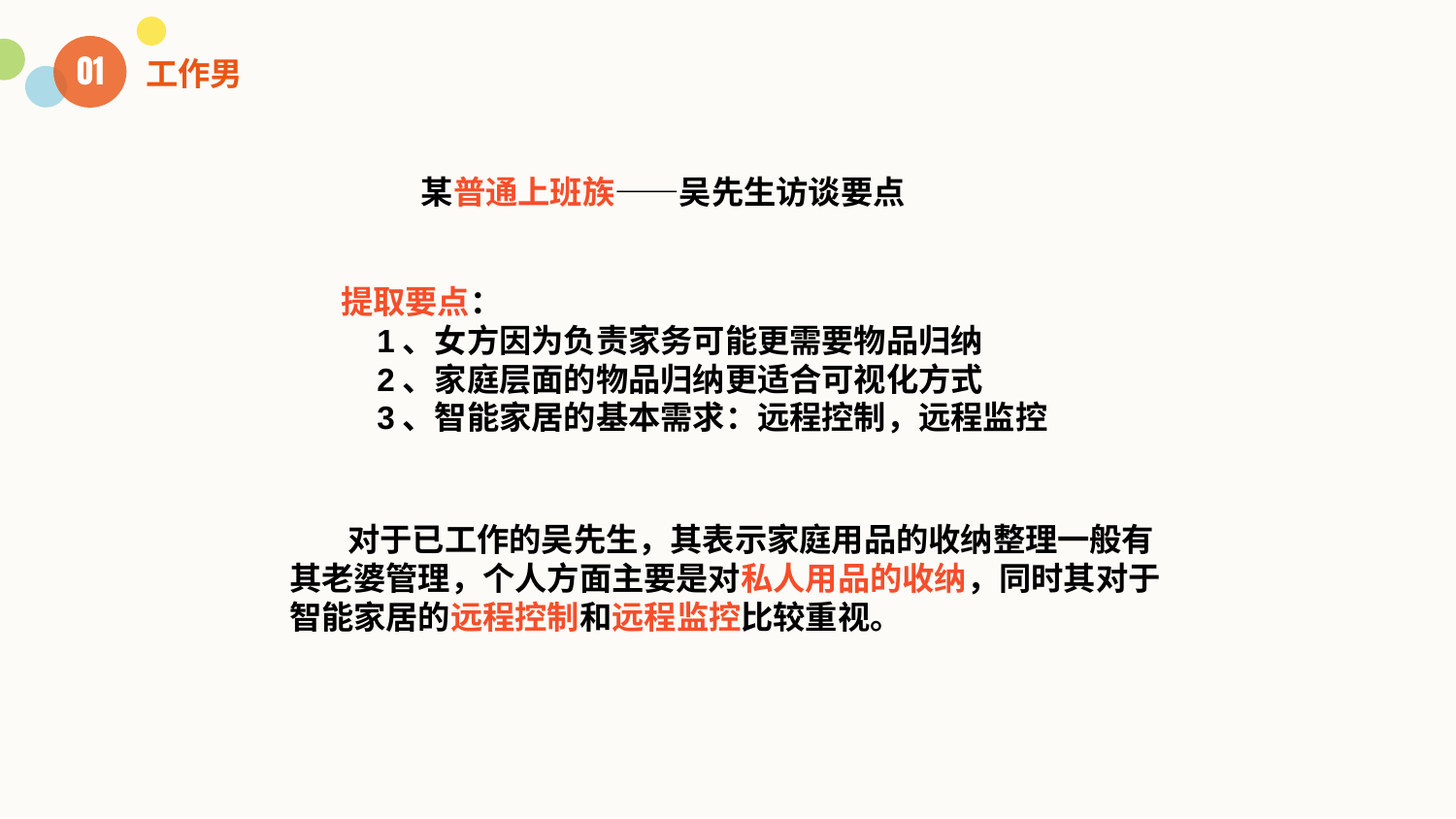

01
工作男

某普通上班族——吴先生访谈要点
提取要点：
    1、女方因为负责家务可能更需要物品归纳
    2、家庭层面的物品归纳更适合可视化方式
    3、智能家居的基本需求：远程控制，远程监控

       对于已工作的吴先生，其表示家庭用品的收纳整理一般有其老婆管理，个人方面主要是对私人用品的收纳，同时其对于智能家居的远程控制和远程监控比较重视。